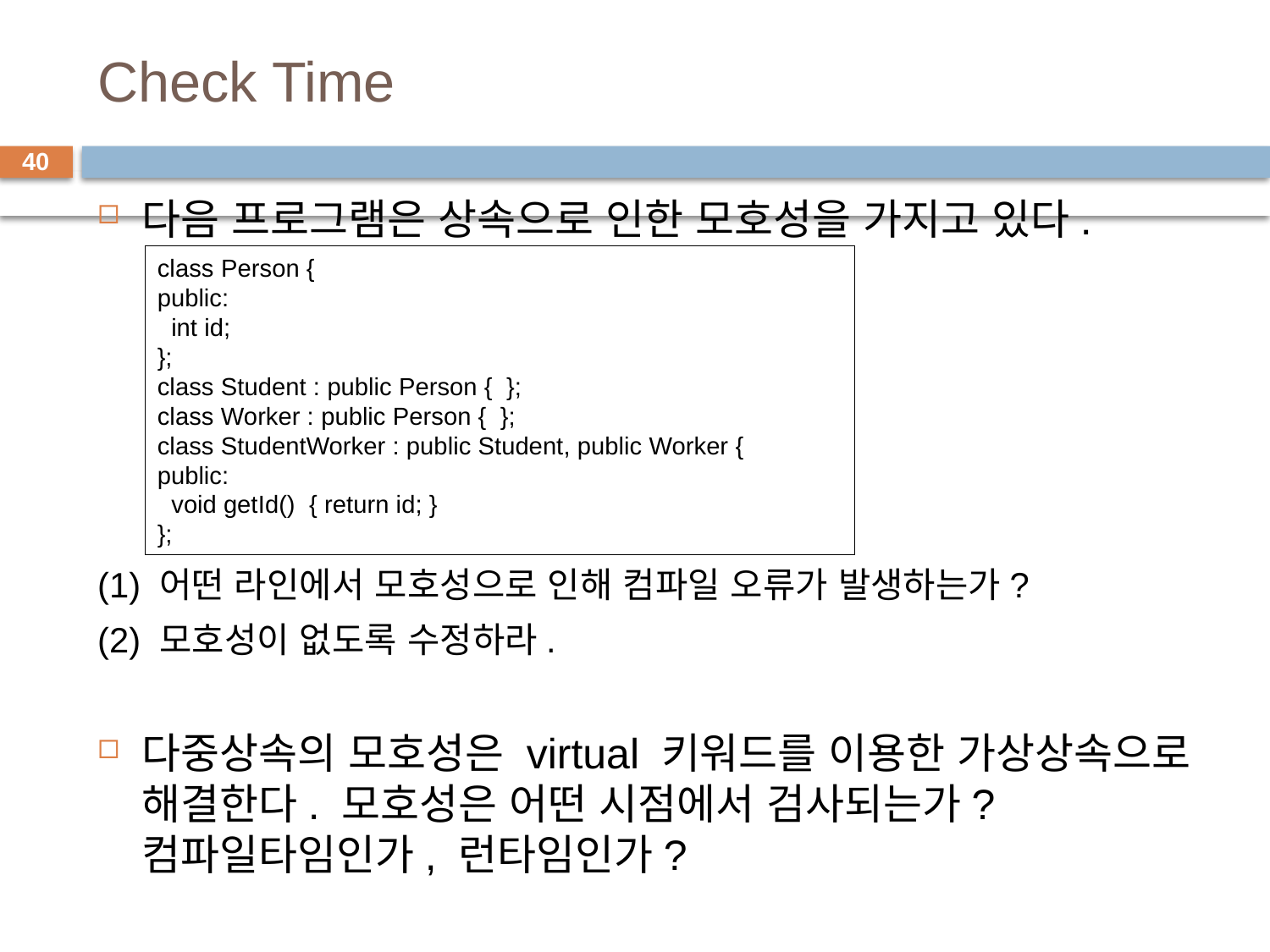

# Check Time
40
다음 프로그램은 상속으로 인한 모호성을 가지고 있다.

(1) 어떤 라인에서 모호성으로 인해 컴파일 오류가 발생하는가?
(2) 모호성이 없도록 수정하라.

다중상속의 모호성은 virtual 키워드를 이용한 가상상속으로 해결한다. 모호성은 어떤 시점에서 검사되는가? 컴파일타임인가, 런타임인가?
class Person {
public:
  int id;
};
class Student : public Person {  };
class Worker : public Person {  };
class StudentWorker : public Student, public Worker {
public:
  void getId()  { return id; }
};